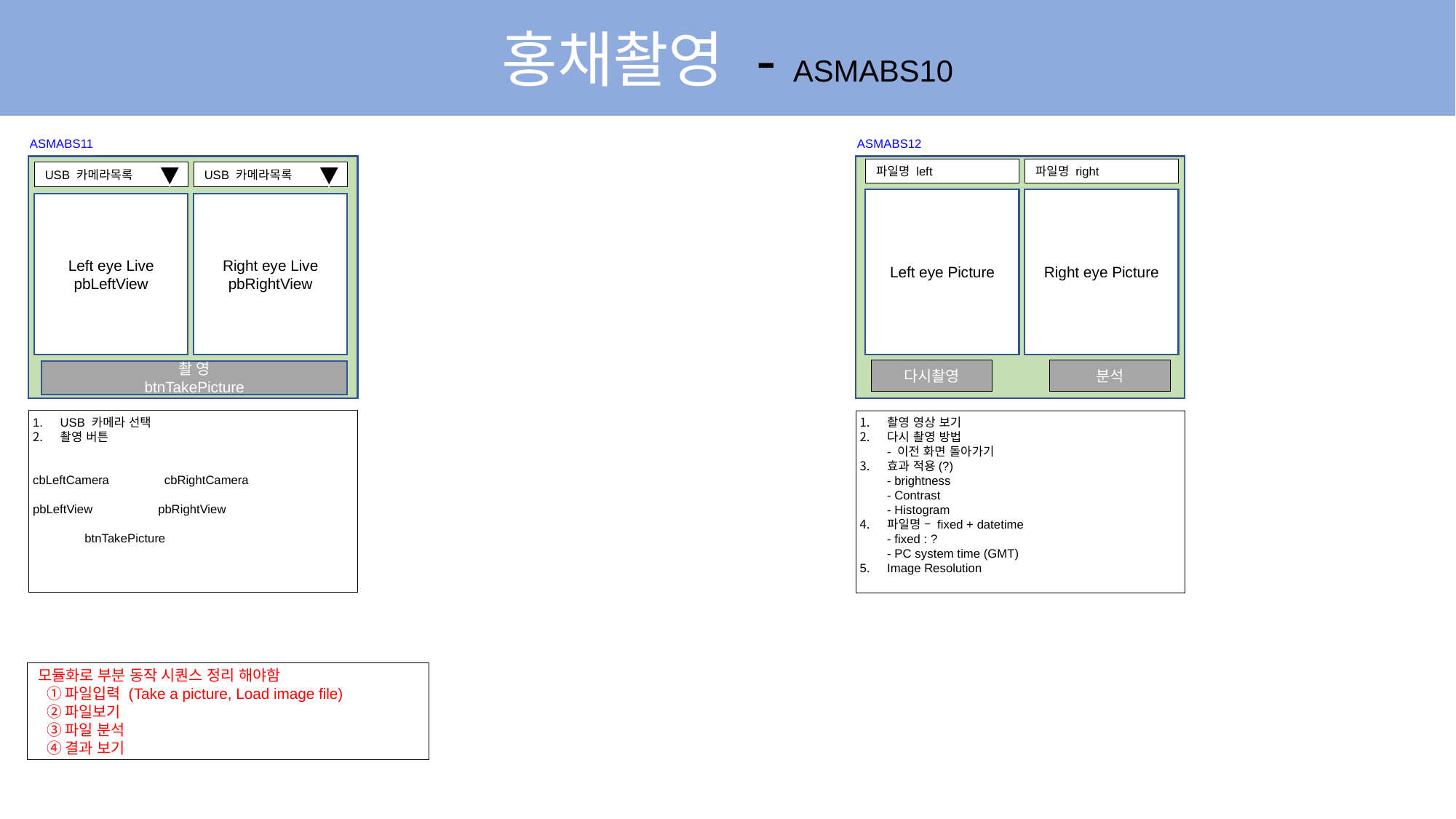

홍채촬영 - ASMABS10
ASMABS11
ASMABS12

파일명 left
파일명 right
USB 카메라목록
USB 카메라목록

Right eye Picture
Left eye Picture
Right eye Live
pbRightView
Left eye Live
pbLeftView
다시촬영
분석
촬 영
btnTakePicture
USB 카메라 선택
촬영 버튼

cbLeftCamera                cbRightCamera

pbLeftView                   pbRightView

               btnTakePicture

촬영 영상 보기
다시 촬영 방법
- 이전 화면 돌아가기
효과 적용(?)
- brightness
- Contrast
- Histogram
파일명 – fixed + datetime
- fixed : ?
- PC system time (GMT)
Image Resolution
모듈화로 부분 동작 시퀀스 정리 해야함
  ①파일입력 (Take a picture, Load image file)
  ②파일보기
  ③파일 분석
  ④결과 보기